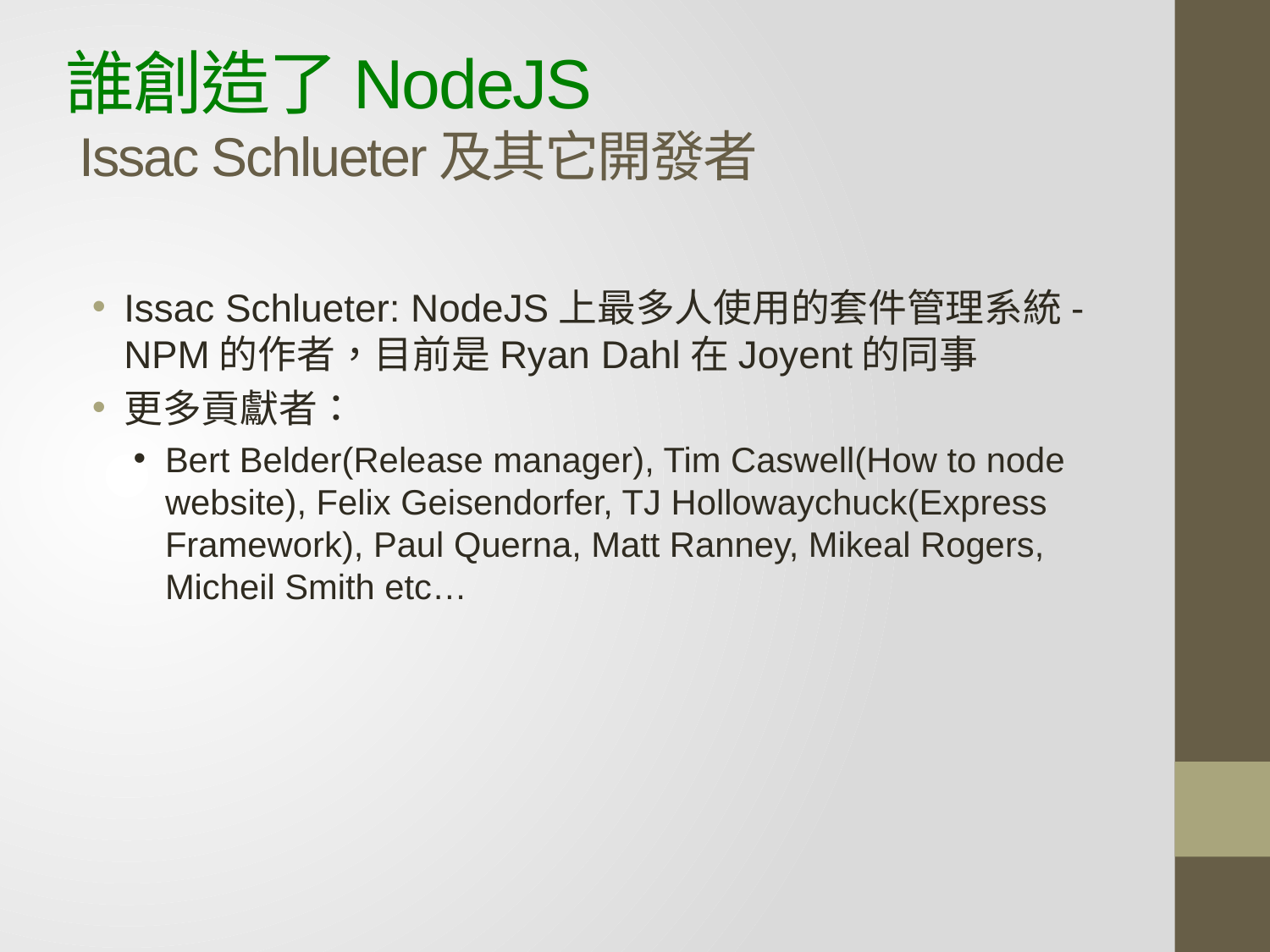

# 誰創造了NodeJS Issac Schlueter及其它開發者

Issac Schlueter: NodeJS上最多人使用的套件管理系統-NPM的作者，目前是Ryan Dahl在Joyent的同事
更多貢獻者：
Bert Belder(Release manager), Tim Caswell(How to node website), Felix Geisendorfer, TJ Hollowaychuck(Express Framework), Paul Querna, Matt Ranney, Mikeal Rogers, Micheil Smith etc…